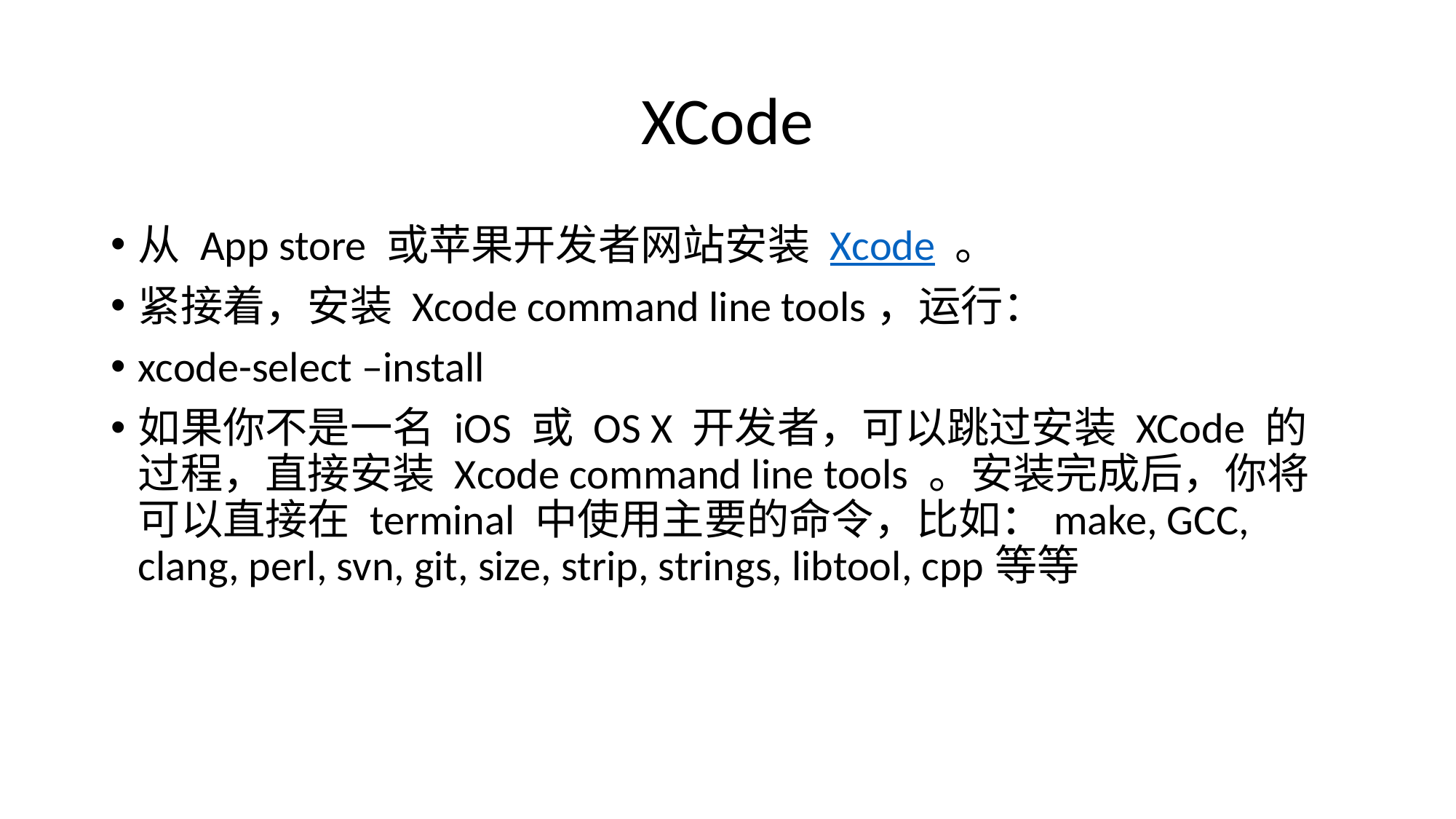

# XCode
从 App store 或苹果开发者网站安装 Xcode 。
紧接着，安装 Xcode command line tools，运行：
xcode-select –install
如果你不是一名 iOS 或 OS X 开发者，可以跳过安装 XCode 的过程，直接安装 Xcode command line tools 。安装完成后，你将可以直接在 terminal 中使用主要的命令，比如：make, GCC, clang, perl, svn, git, size, strip, strings, libtool, cpp等等